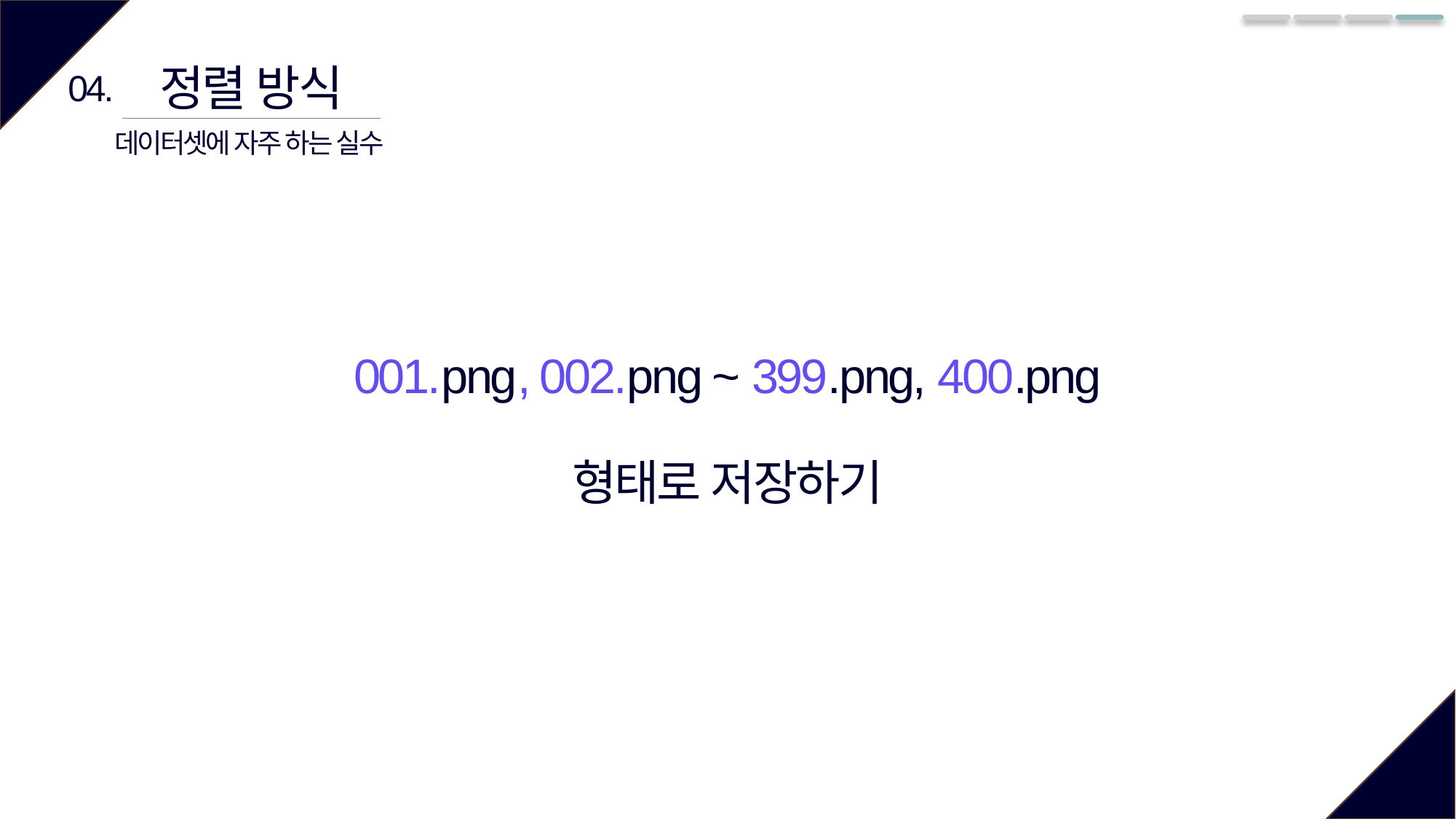

정렬 방식
04.
데이터셋에 자주 하는 실수
001.png, 002.png ~ 399.png, 400.png
형태로 저장하기